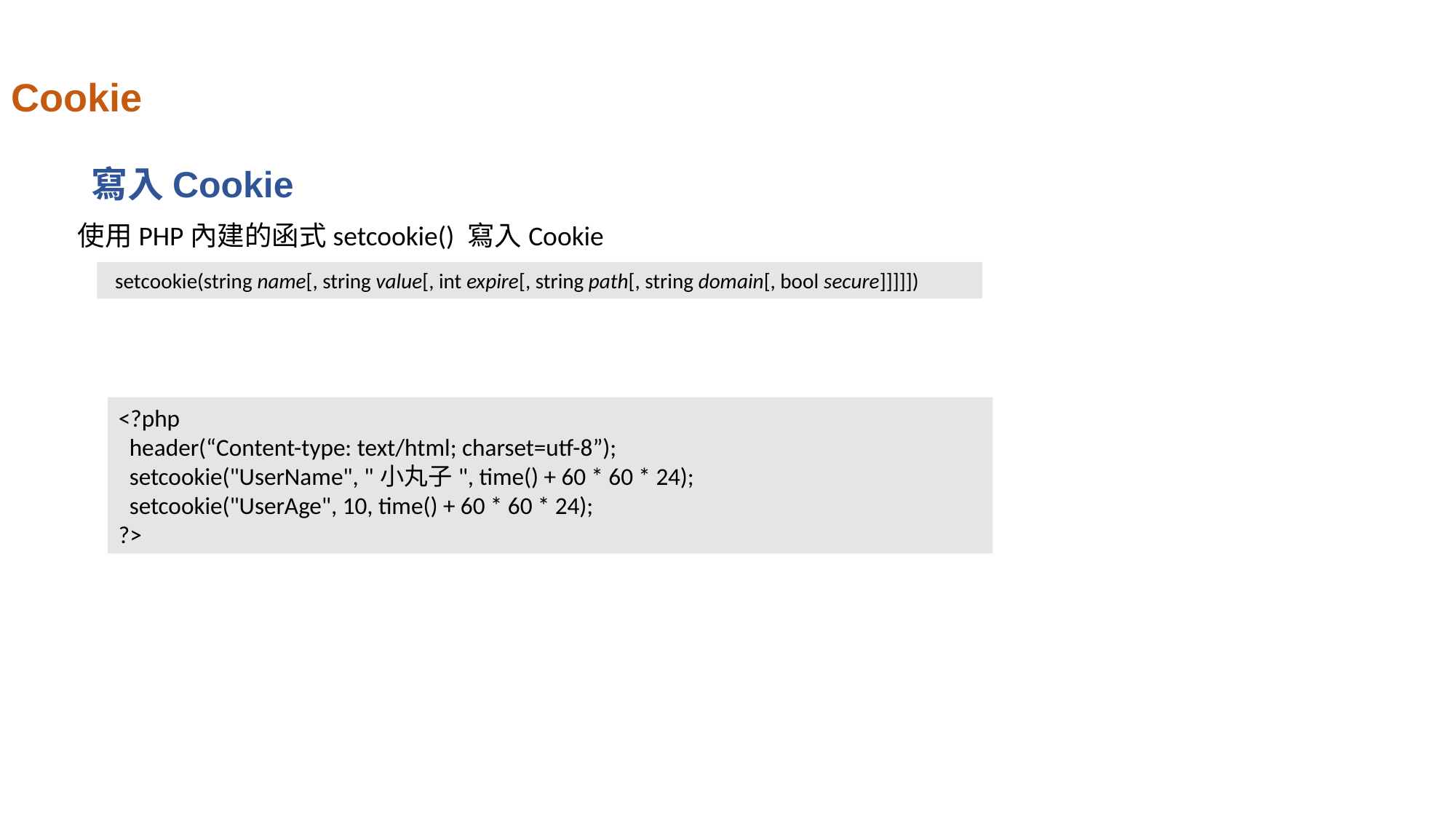

# Cookie
寫入Cookie
使用PHP內建的函式setcookie() 寫入Cookie
setcookie(string name[, string value[, int expire[, string path[, string domain[, bool secure]]]]])
<?php
  header(“Content-type: text/html; charset=utf-8”);
  setcookie("UserName", "小丸子", time() + 60 * 60 * 24);
  setcookie("UserAge", 10, time() + 60 * 60 * 24);
?>